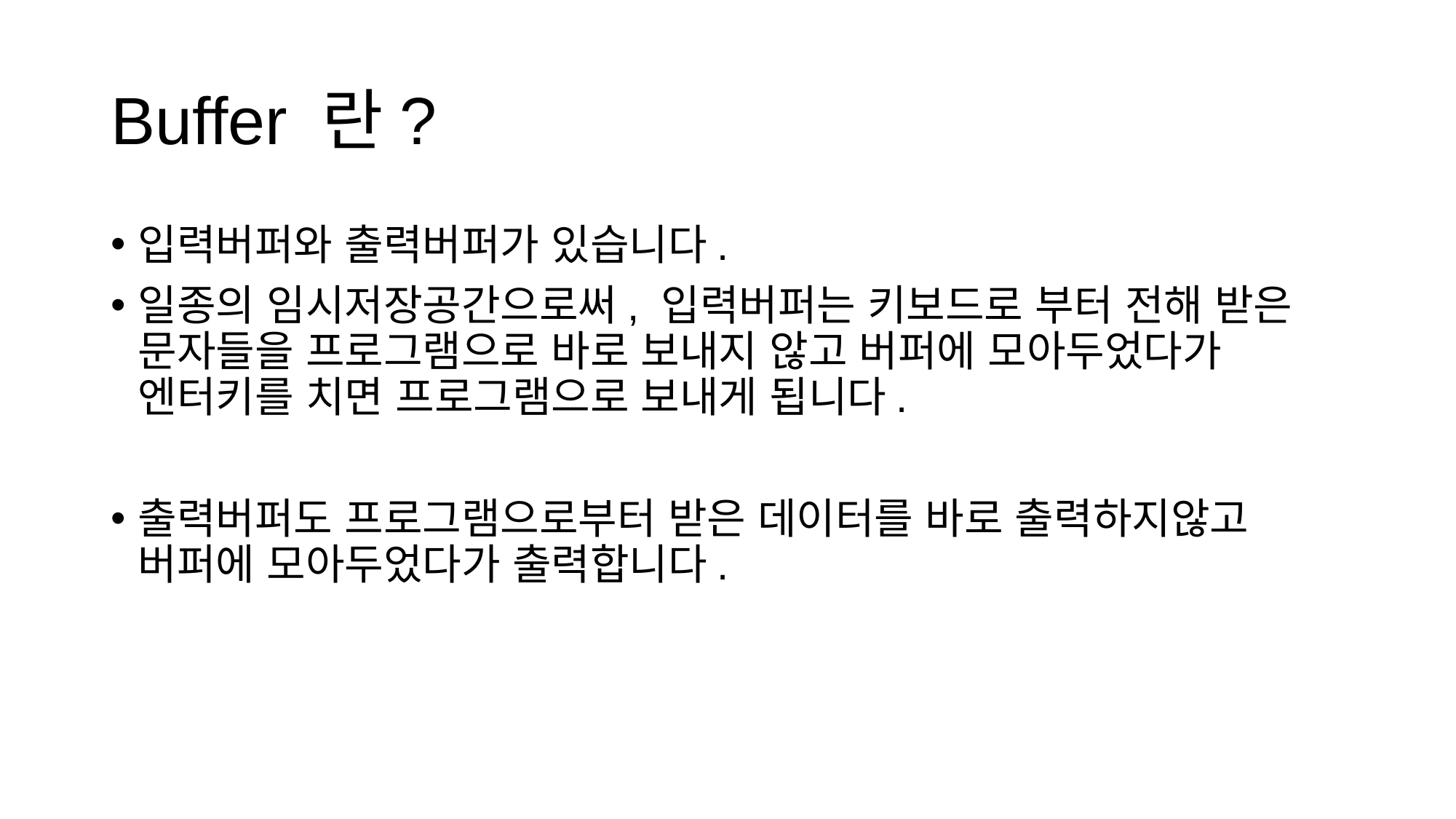

# Buffer 란?
입력버퍼와 출력버퍼가 있습니다.
일종의 임시저장공간으로써, 입력버퍼는 키보드로 부터 전해 받은 문자들을 프로그램으로 바로 보내지 않고 버퍼에 모아두었다가 엔터키를 치면 프로그램으로 보내게 됩니다.

출력버퍼도 프로그램으로부터 받은 데이터를 바로 출력하지않고 버퍼에 모아두었다가 출력합니다.